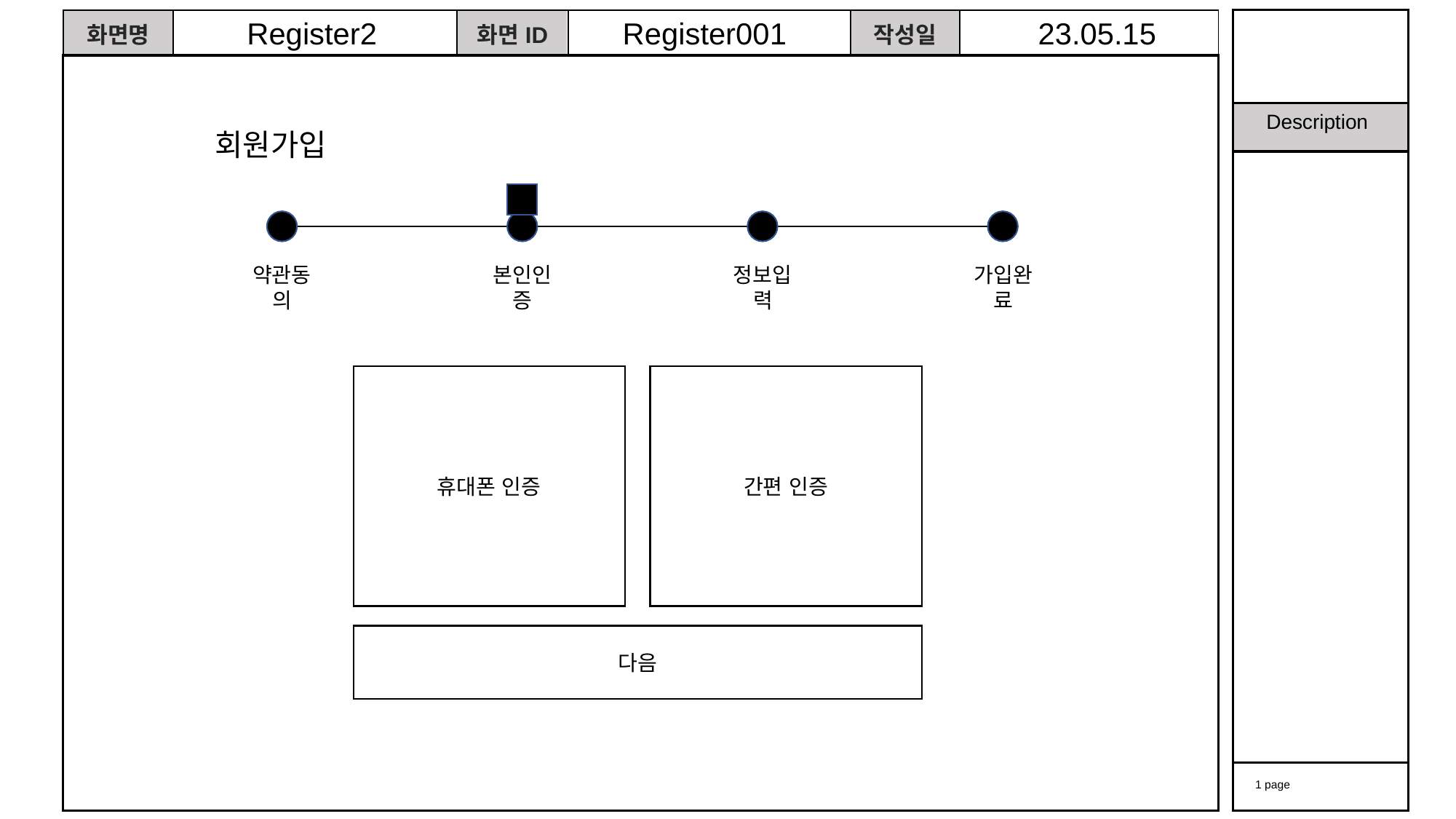

Register2
Register001
23.05.15
회원가입

약관동의
본인인증
정보입력
가입완료

휴대폰 인증
간편 인증
다음